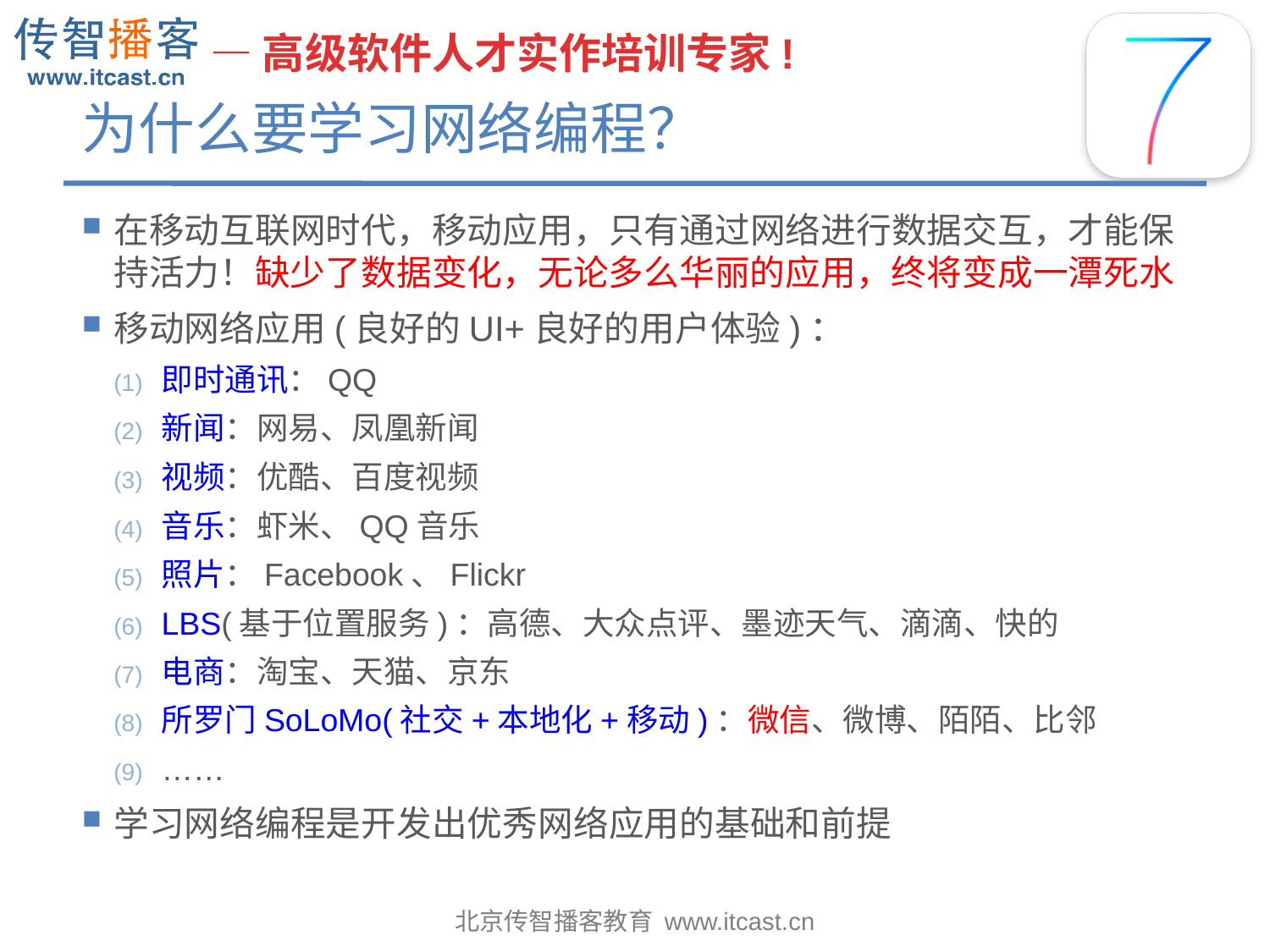

# 为什么要学习网络编程？
在移动互联网时代，移动应用，只有通过网络进行数据交互，才能保持活力！缺少了数据变化，无论多么华丽的应用，终将变成一潭死水
移动网络应用(良好的UI+良好的用户体验)：
即时通讯：QQ
新闻：网易、凤凰新闻
视频：优酷、百度视频
音乐：虾米、QQ音乐
照片：Facebook、Flickr
LBS(基于位置服务)：高德、大众点评、墨迹天气、滴滴、快的
电商：淘宝、天猫、京东
所罗门SoLoMo(社交+本地化+移动)：微信、微博、陌陌、比邻
……
学习网络编程是开发出优秀网络应用的基础和前提